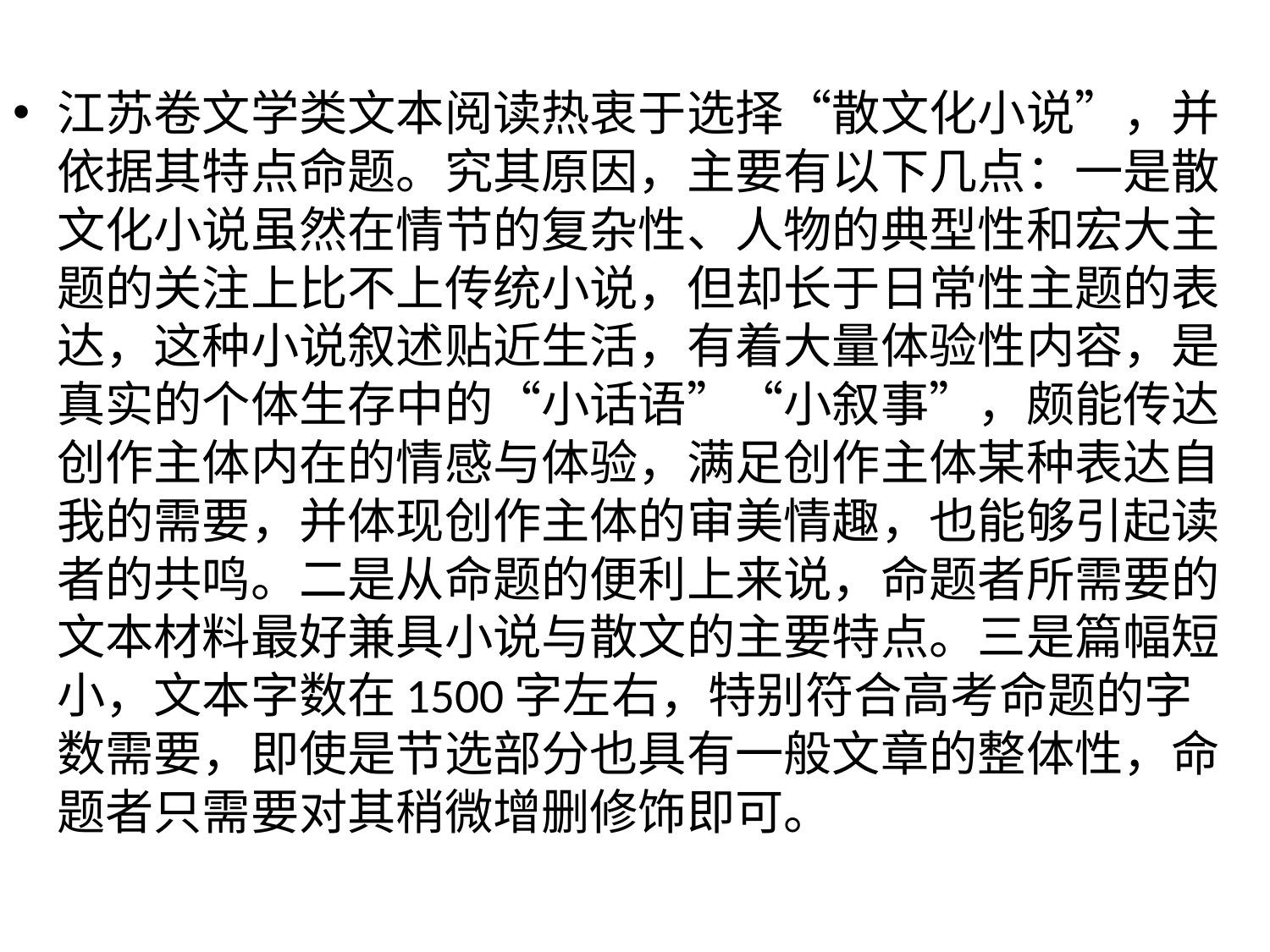

江苏卷文学类文本阅读热衷于选择“散文化小说”，并依据其特点命题。究其原因，主要有以下几点：一是散文化小说虽然在情节的复杂性、人物的典型性和宏大主题的关注上比不上传统小说，但却长于日常性主题的表达，这种小说叙述贴近生活，有着大量体验性内容，是真实的个体生存中的“小话语”“小叙事”，颇能传达创作主体内在的情感与体验，满足创作主体某种表达自我的需要，并体现创作主体的审美情趣，也能够引起读者的共鸣。二是从命题的便利上来说，命题者所需要的文本材料最好兼具小说与散文的主要特点。三是篇幅短小，文本字数在1500字左右，特别符合高考命题的字数需要，即使是节选部分也具有一般文章的整体性，命题者只需要对其稍微增删修饰即可。